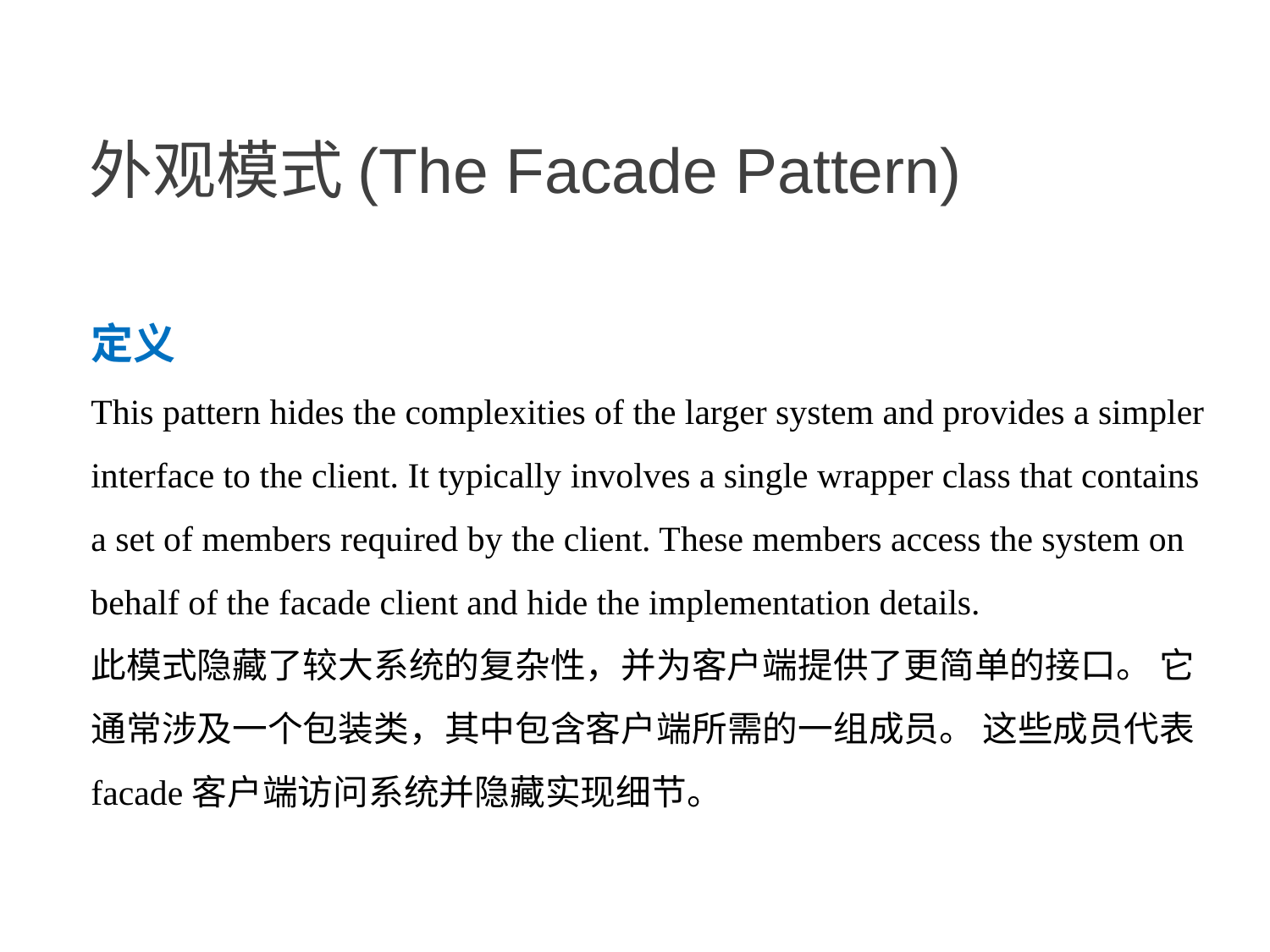

外观模式(The Facade Pattern)
定义
This pattern hides the complexities of the larger system and provides a simpler interface to the client. It typically involves a single wrapper class that contains a set of members required by the client. These members access the system on behalf of the facade client and hide the implementation details.
此模式隐藏了较大系统的复杂性，并为客户端提供了更简单的接口。 它通常涉及一个包装类，其中包含客户端所需的一组成员。 这些成员代表facade客户端访问系统并隐藏实现细节。